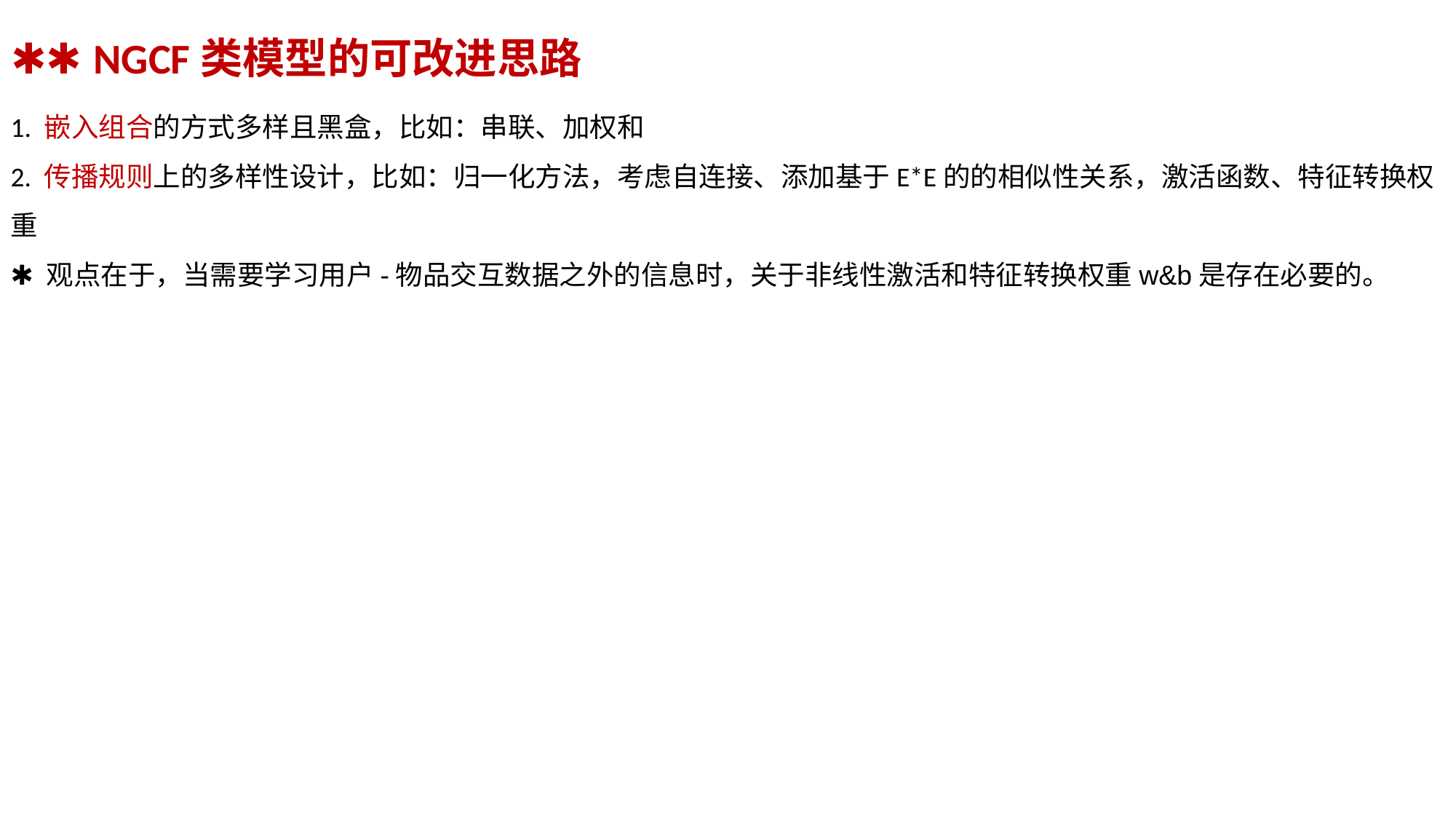

# ✱✱ NGCF类模型的可改进思路
1. 嵌入组合的方式多样且黑盒，比如：串联、加权和
2. 传播规则上的多样性设计，比如：归一化方法，考虑自连接、添加基于E*E的的相似性关系，激活函数、特征转换权重
✱ 观点在于，当需要学习用户-物品交互数据之外的信息时，关于非线性激活和特征转换权重w&b是存在必要的。